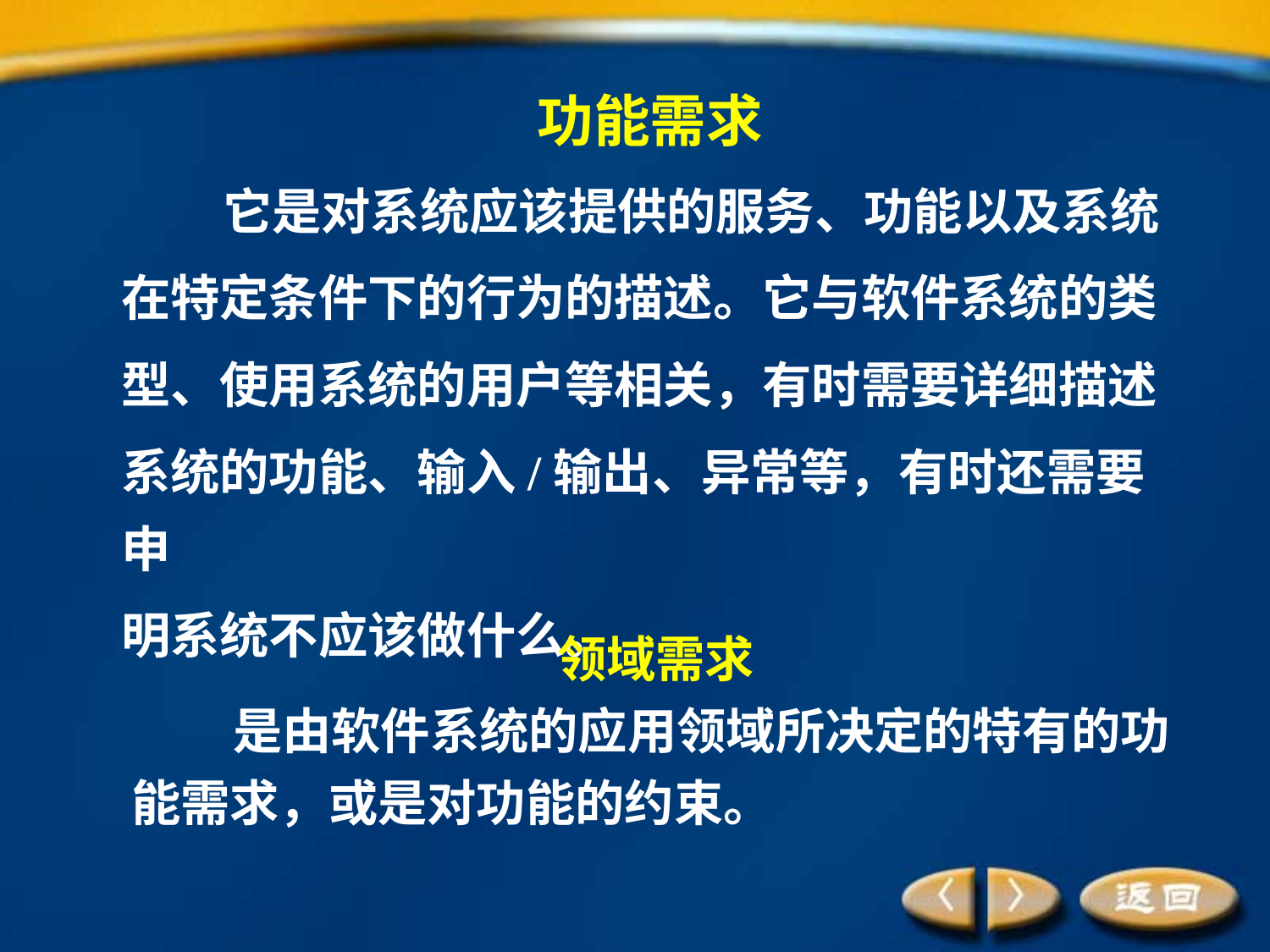

功能需求
        它是对系统应该提供的服务、功能以及系统
在特定条件下的行为的描述。它与软件系统的类
型、使用系统的用户等相关，有时需要详细描述
系统的功能、输入/输出、异常等，有时还需要申
明系统不应该做什么。
领域需求
        是由软件系统的应用领域所决定的特有的功
能需求，或是对功能的约束。